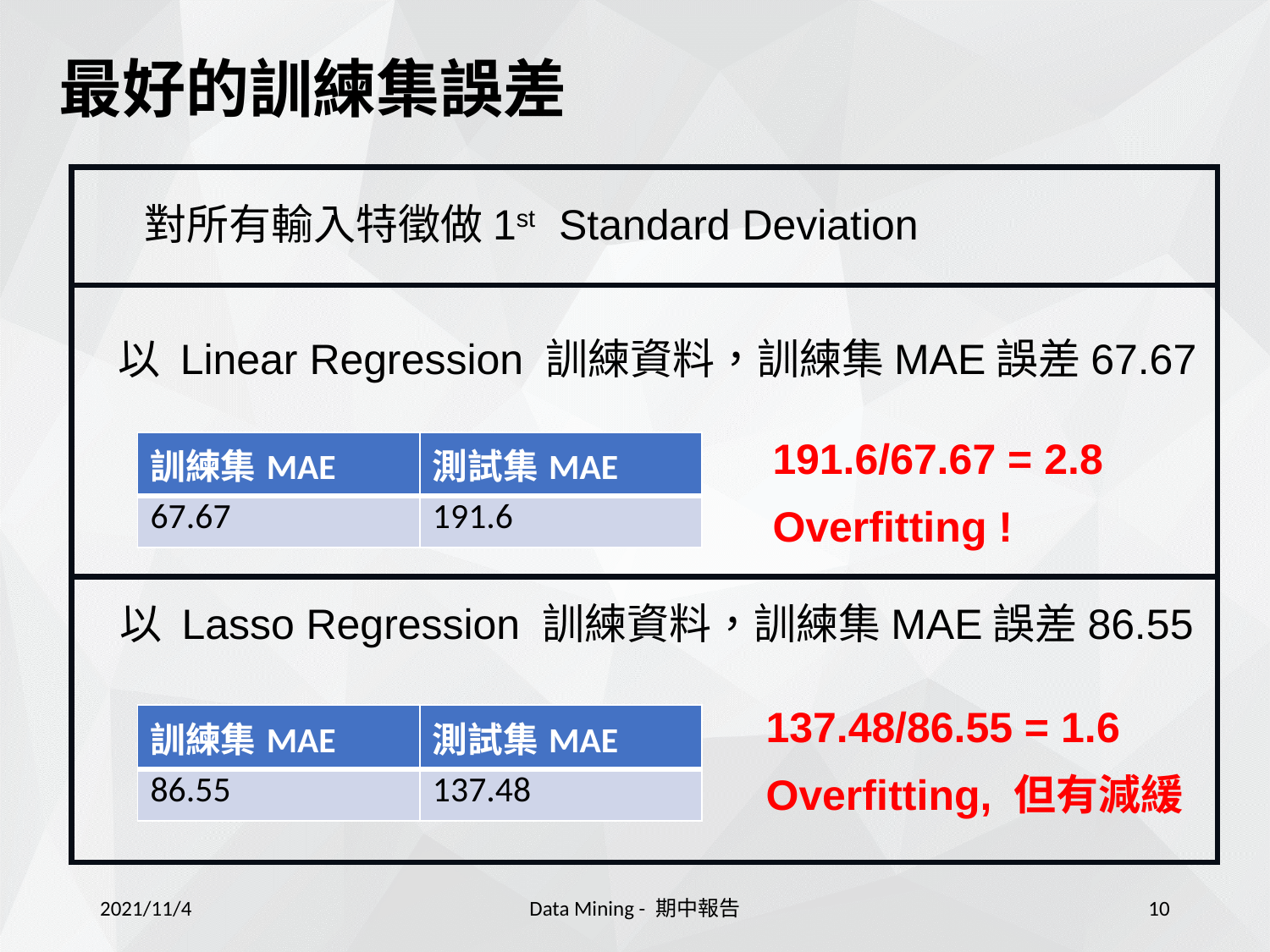

最好的訓練集誤差

對所有輸入特徵做1st  Standard Deviation
以 Linear Regression 訓練資料，訓練集MAE誤差67.67

191.6/67.67 = 2.8
Overfitting !
| 訓練集MAE | 測試集MAE |
| --- | --- |
| 67.67 | 191.6 |
以 Lasso Regression 訓練資料，訓練集MAE誤差86.55

137.48/86.55 = 1.6
Overfitting, 但有減緩
| 訓練集MAE | 測試集MAE |
| --- | --- |
| 86.55 | 137.48 |
2021/11/4
Data Mining - 期中報告
10